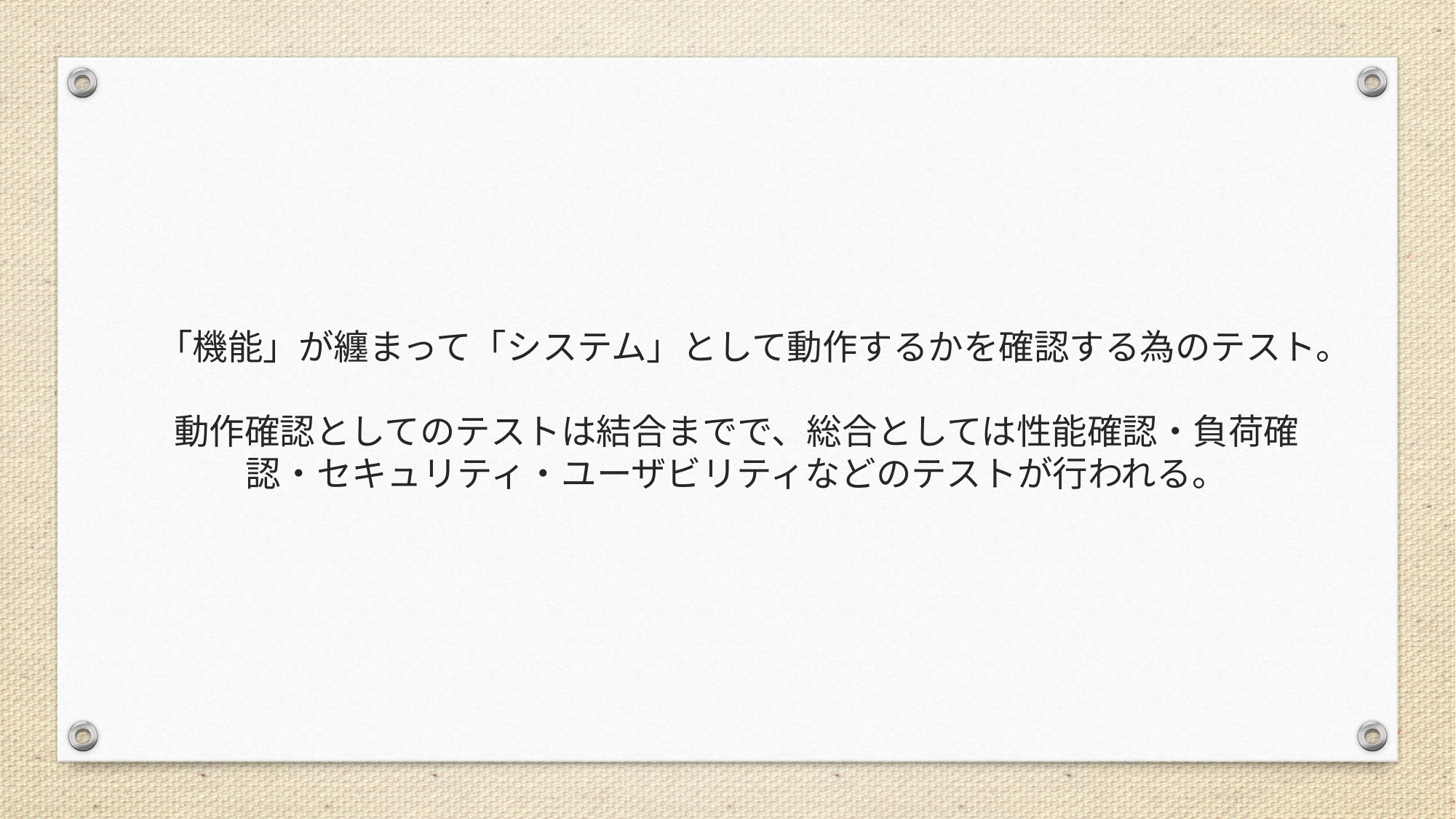

「機能」が纏まって「システム」として動作するかを確認する為のテスト。
動作確認としてのテストは結合までで、総合としては性能確認・負荷確認・セキュリティ・ユーザビリティなどのテストが行われる。